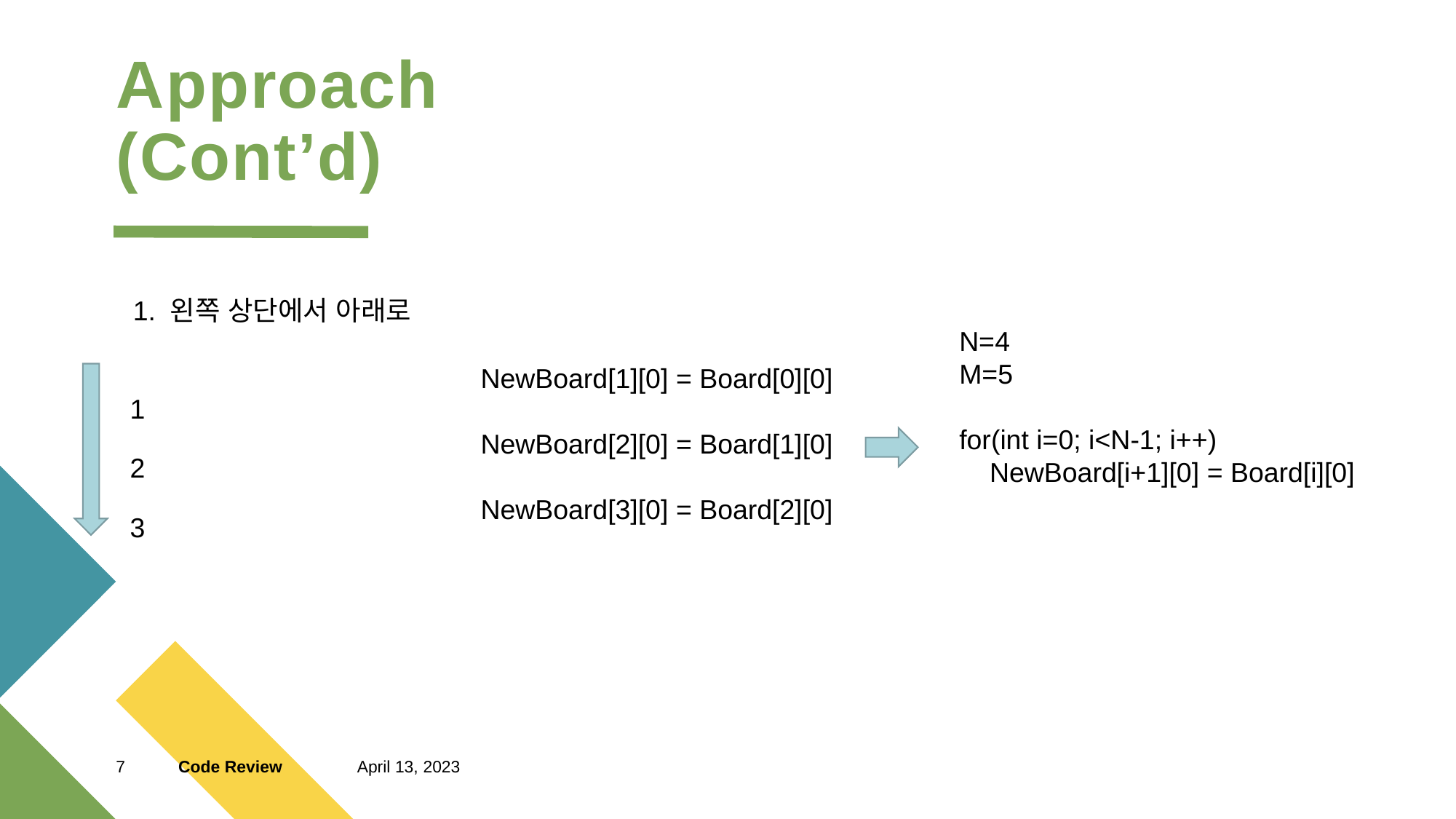

# Approach (Cont’d)
1. 왼쪽 상단에서 아래로
N=4
M=5

for(int i=0; i<N-1; i++)
    NewBoard[i+1][0] = Board[i][0]
|  |  |  |  |  |
| --- | --- | --- | --- | --- |
| 1 |  |  |  |  |
| 2 |  |  |  |  |
| 3 |  |  |  |  |
NewBoard[1][0] = Board[0][0]

NewBoard[2][0] = Board[1][0]

NewBoard[3][0] = Board[2][0]

7
Code Review
April 13, 2023